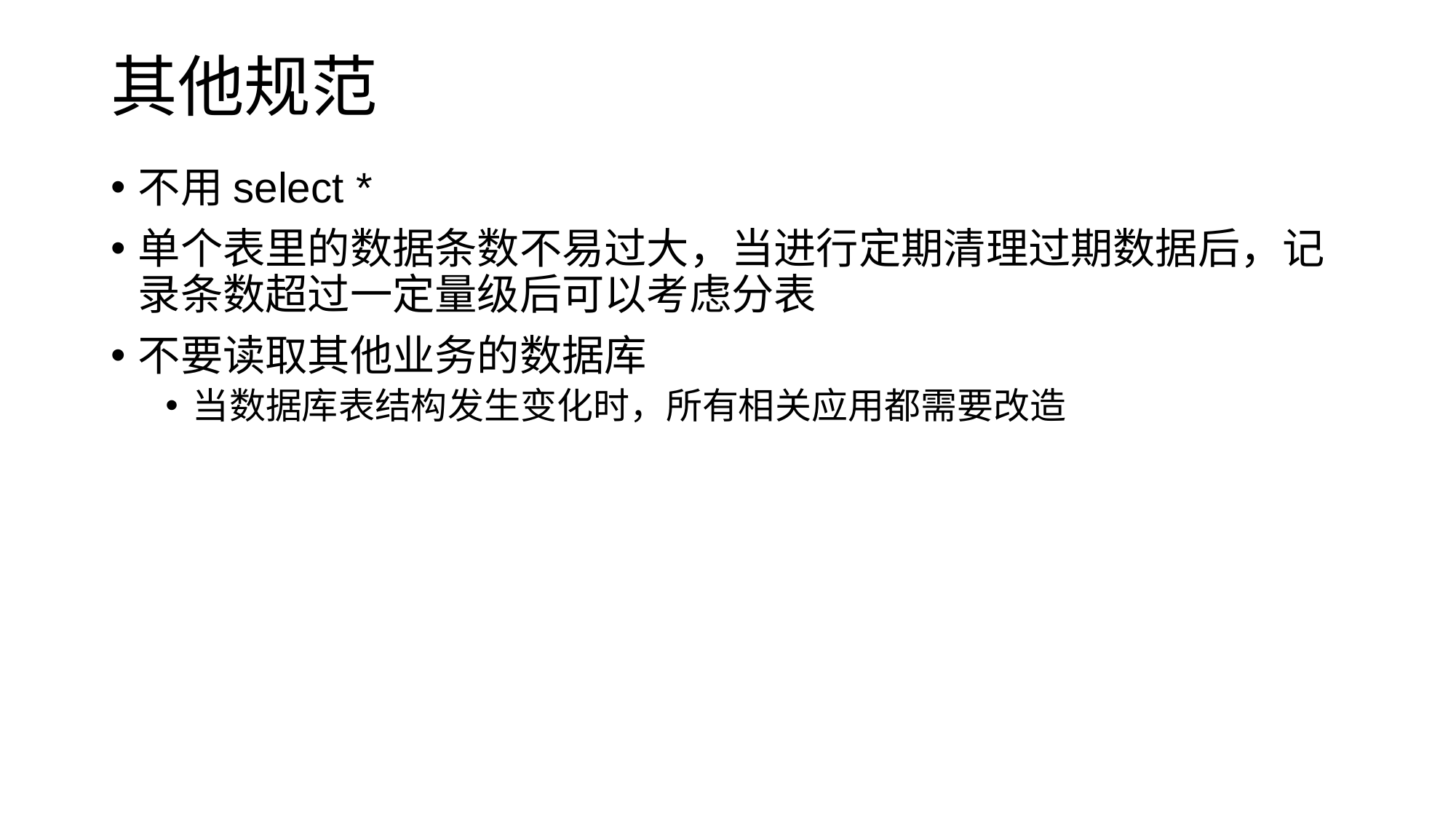

# 其他规范
不用select *
单个表里的数据条数不易过大，当进行定期清理过期数据后，记录条数超过一定量级后可以考虑分表
不要读取其他业务的数据库
当数据库表结构发生变化时，所有相关应用都需要改造